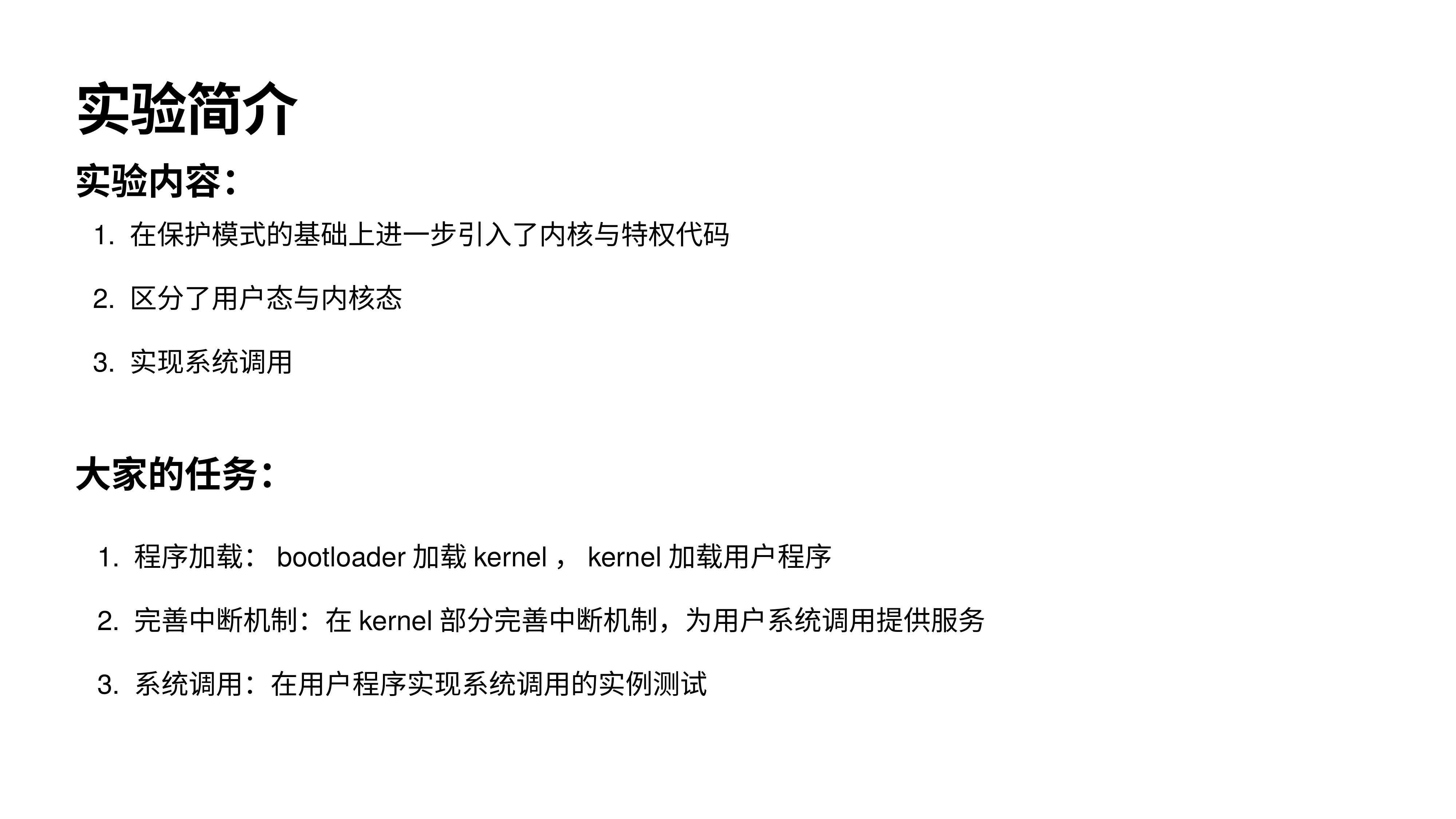

# 实验简介
实验内容：

1. 在保护模式的基础上进一步引入了内核与特权代码
2. 区分了用户态与内核态
3. 实现系统调用
大家的任务：

1. 程序加载：bootloader加载kernel，kernel加载用户程序
2. 完善中断机制：在kernel部分完善中断机制，为用户系统调用提供服务
3. 系统调用：在用户程序实现系统调用的实例测试